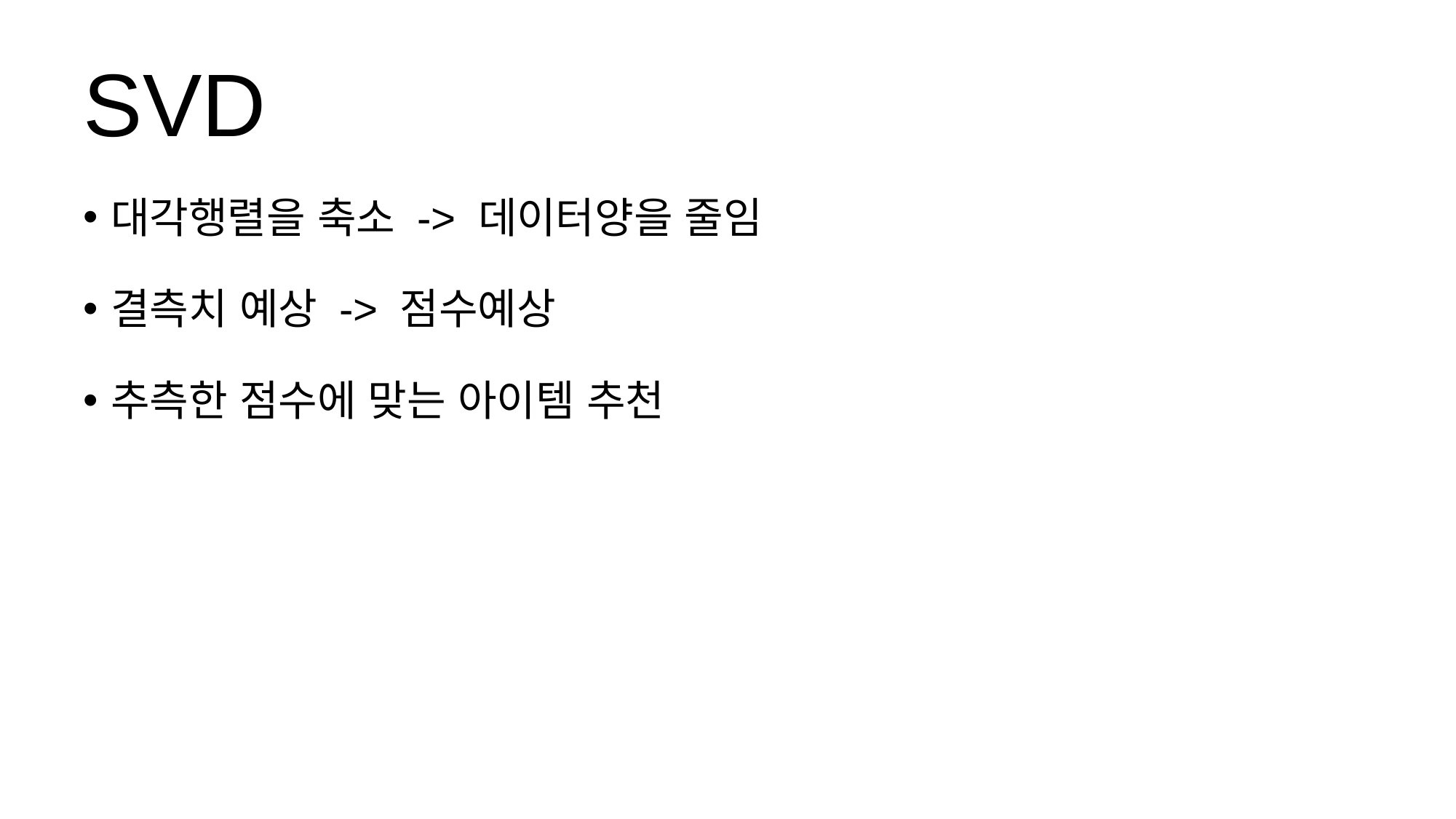

# SVD
대각행렬을 축소 -> 데이터양을 줄임

결측치 예상 -> 점수예상

추측한 점수에 맞는 아이템 추천